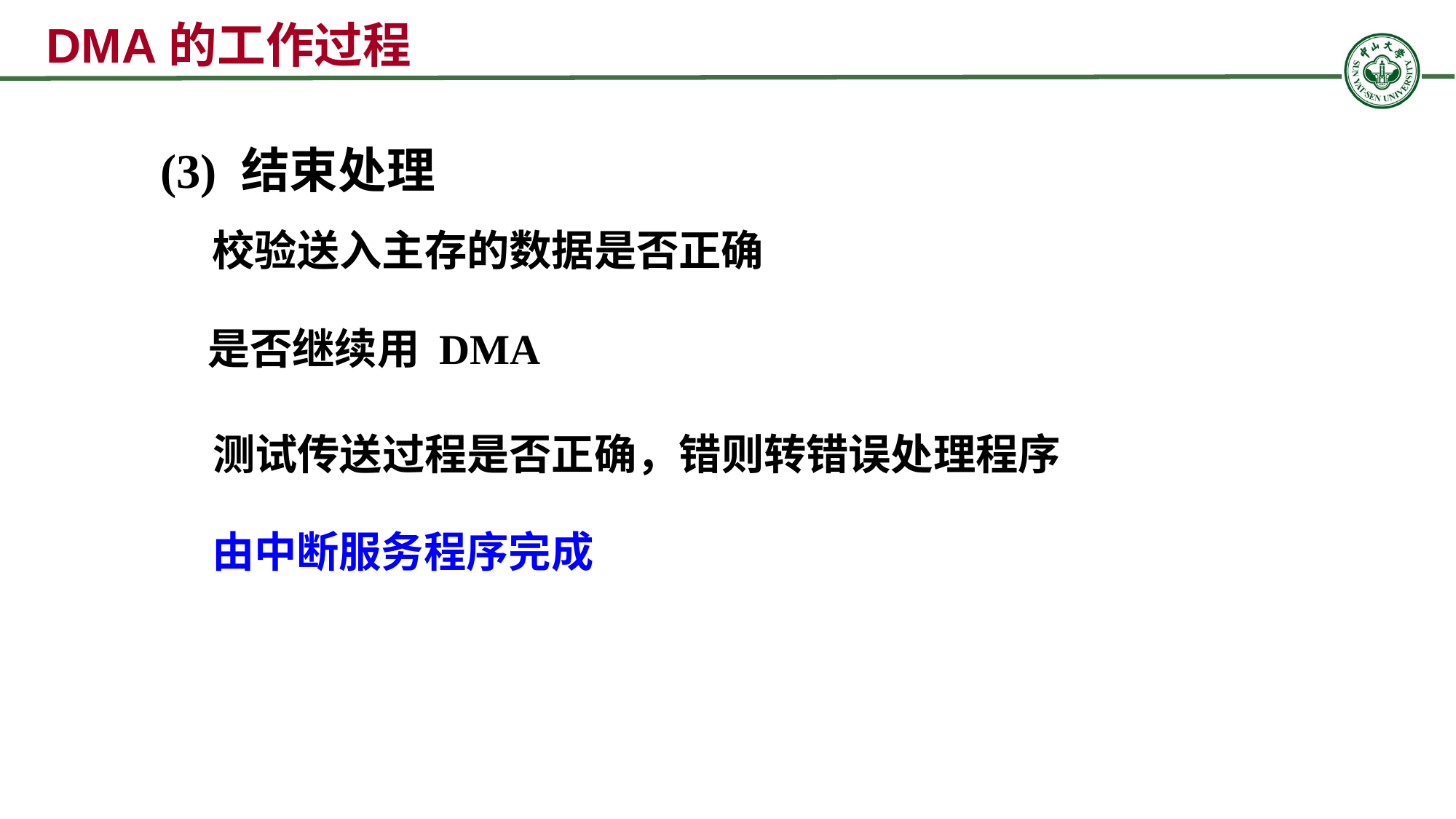

DMA的工作过程
(3) 结束处理

校验送入主存的数据是否正确
是否继续用 DMA
测试传送过程是否正确，错则转错误处理程序
由中断服务程序完成